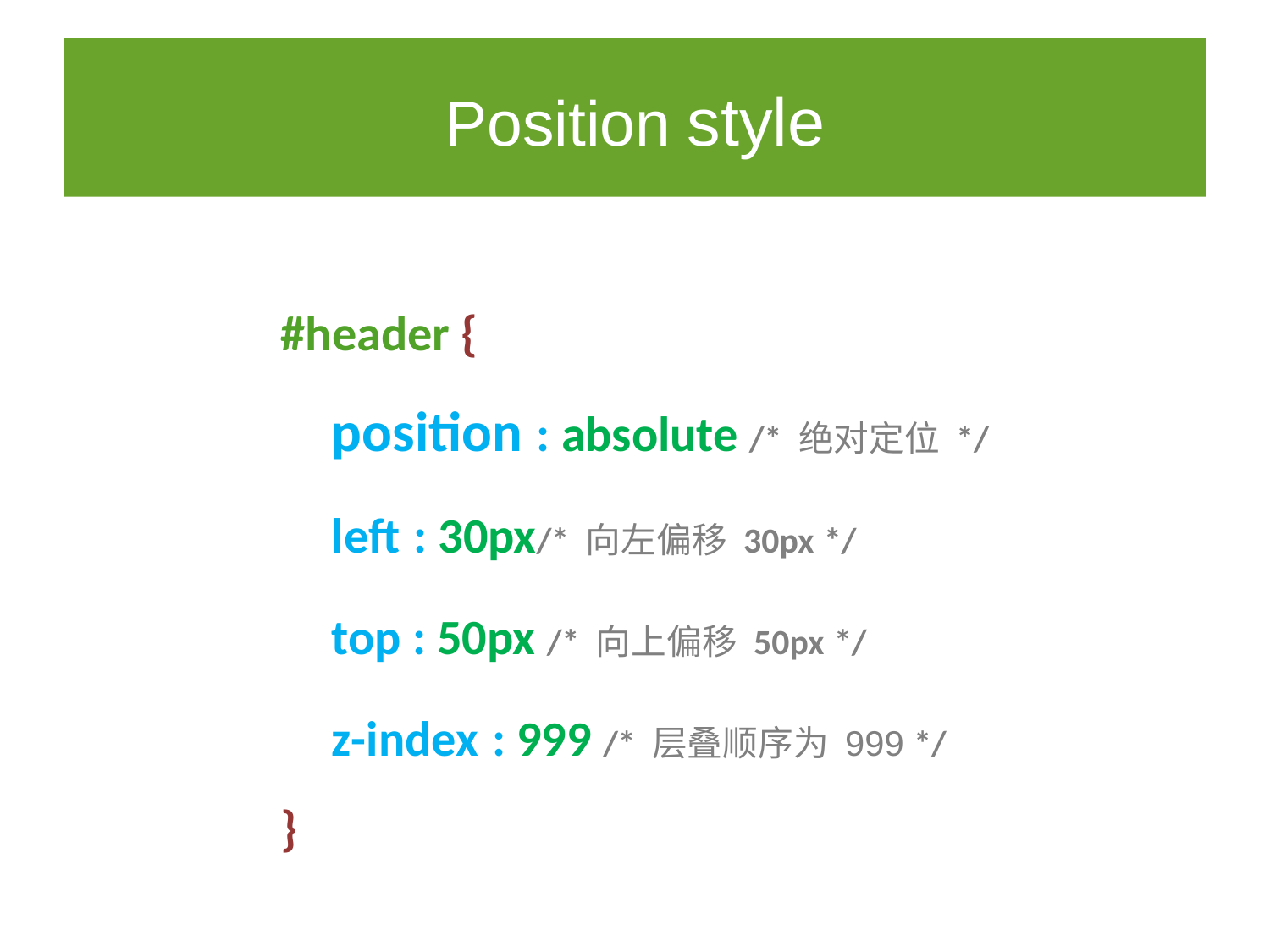

# Position style
#header {
    position : absolute /* 绝对定位 */
    left : 30px/* 向左偏移 30px */
    top : 50px /* 向上偏移 50px */
    z-index : 999 /* 层叠顺序为 999 */
}